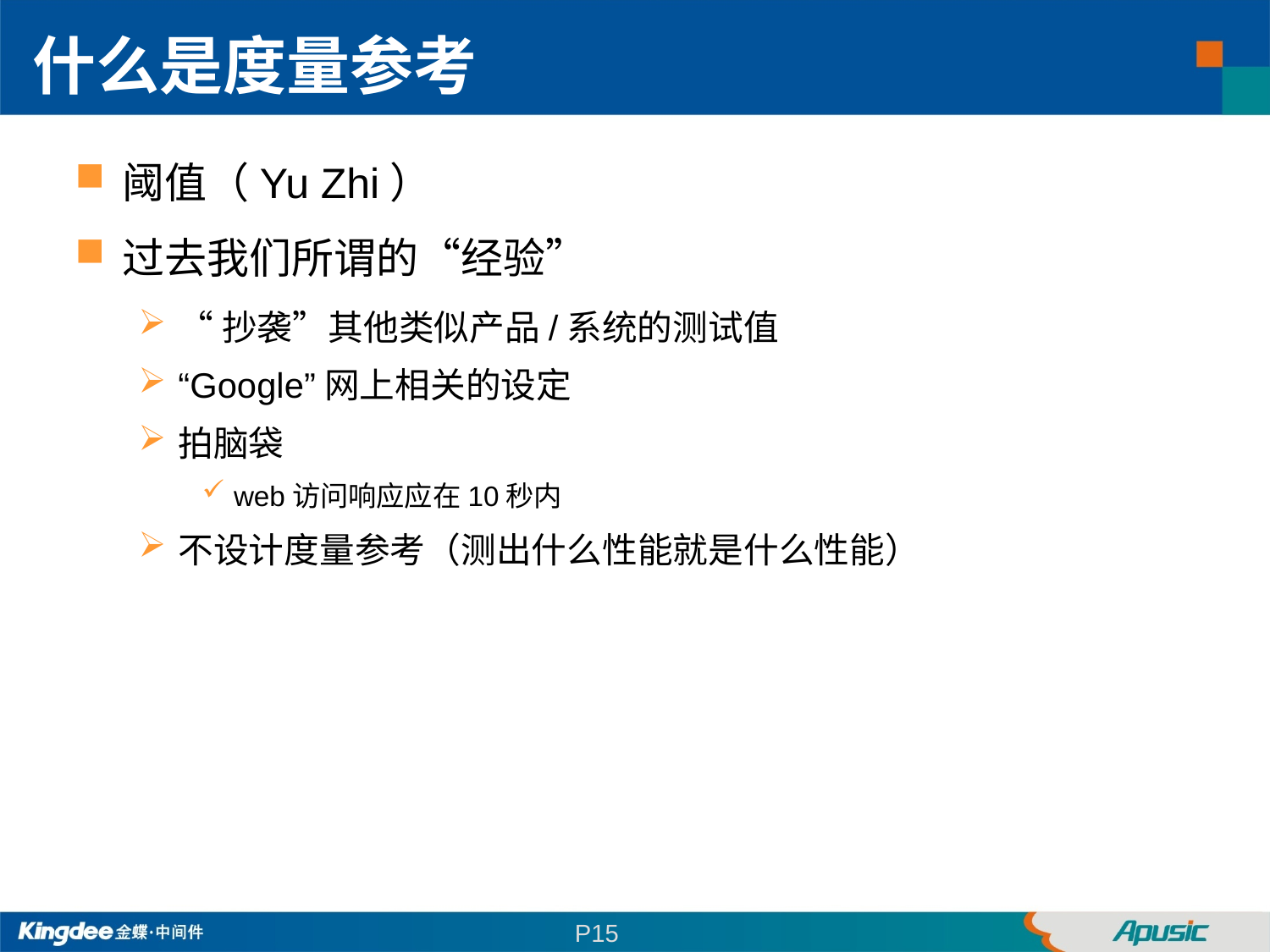

什么是度量参考
阈值（Yu Zhi）
过去我们所谓的“经验”
“抄袭”其他类似产品/系统的测试值
“Google”网上相关的设定
拍脑袋
web访问响应应在10秒内
不设计度量参考（测出什么性能就是什么性能）